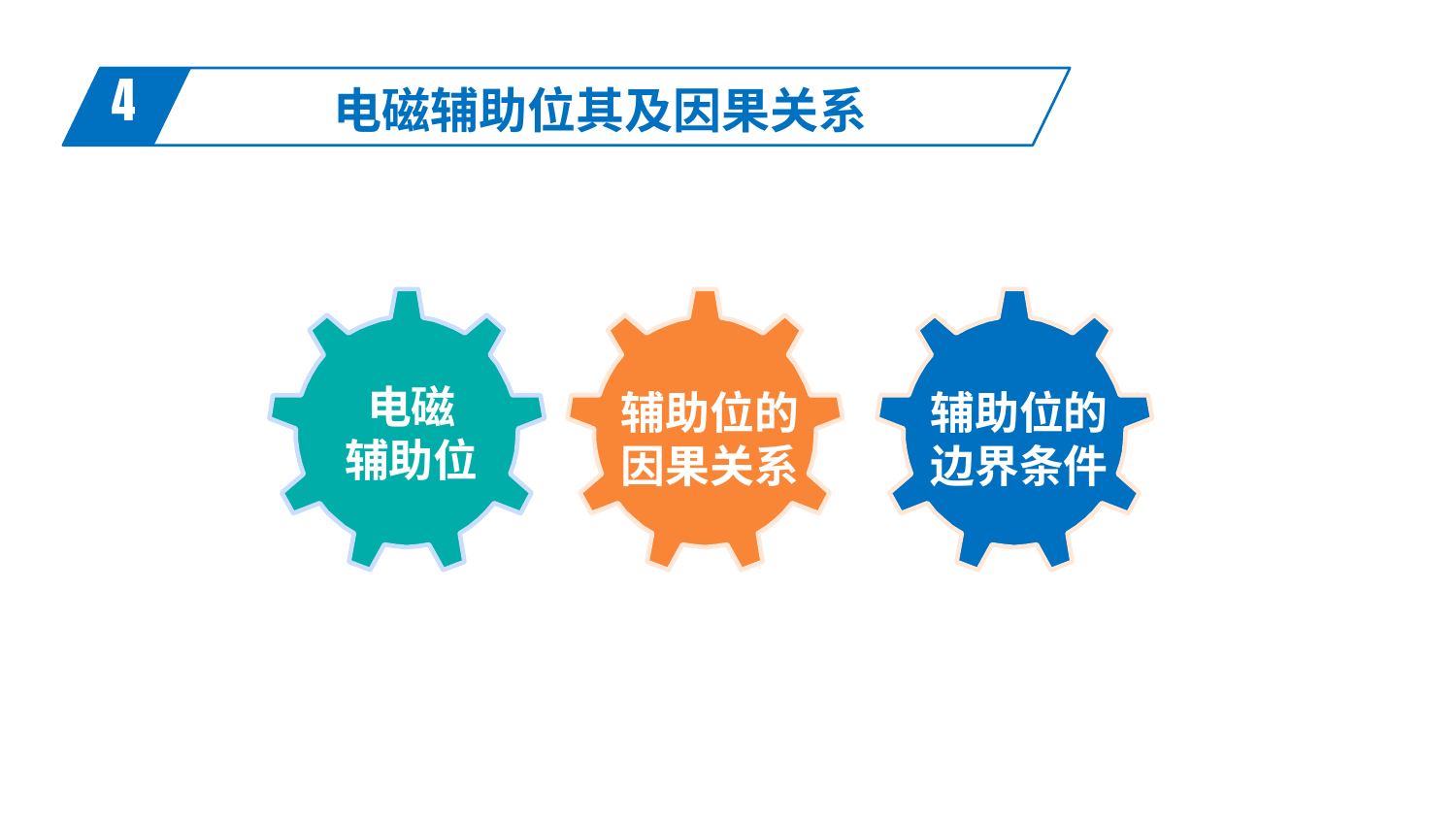

4

电磁辅助位其及因果关系

通量
通量
电磁
辅助位
辅助位的因果关系
辅助位的边界条件